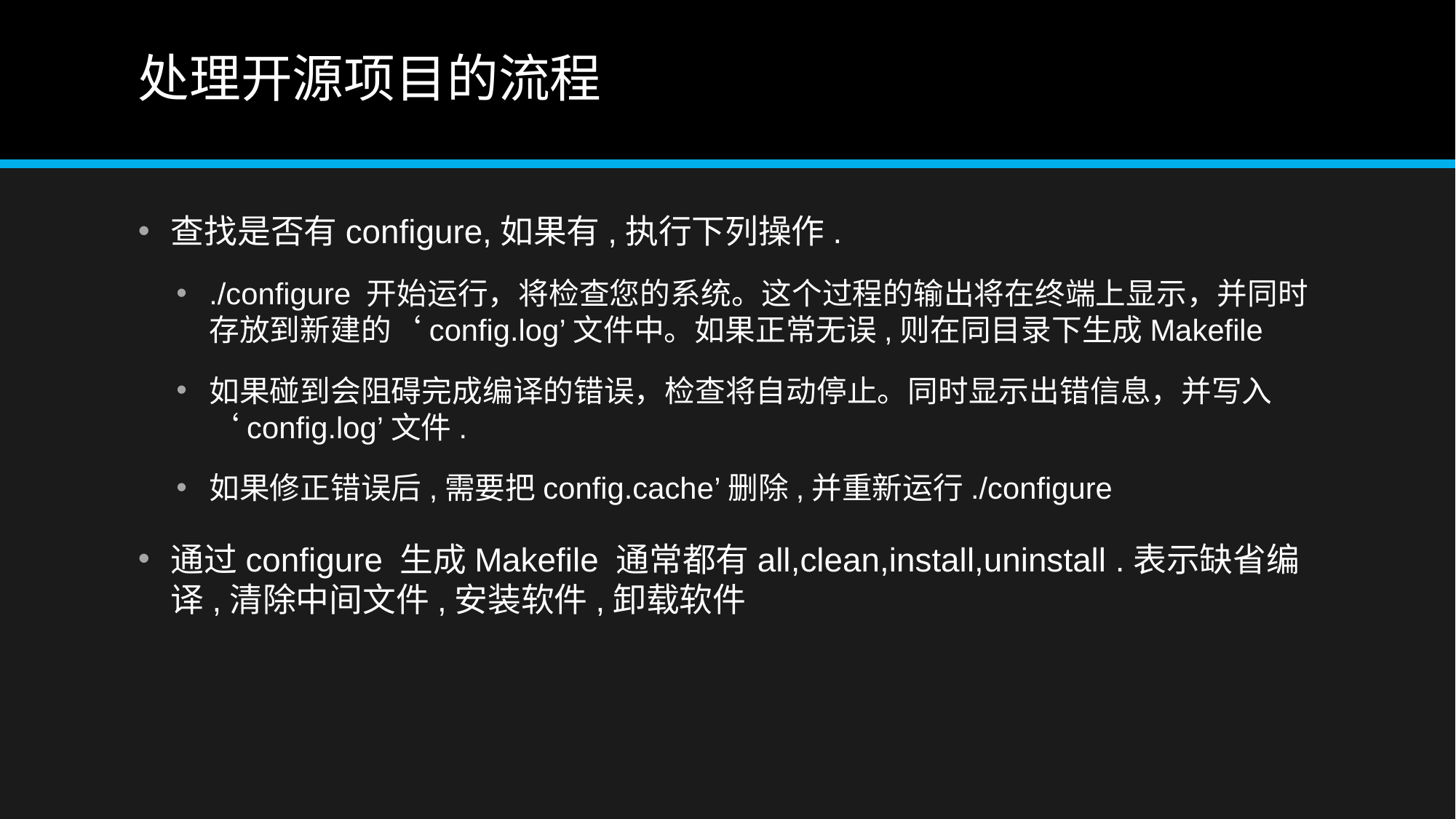

# 处理开源项目的流程
查找是否有configure,如果有,执行下列操作.
./configure 开始运行，将检查您的系统。这个过程的输出将在终端上显示，并同时存放到新建的‘config.log’文件中。如果正常无误,则在同目录下生成Makefile
如果碰到会阻碍完成编译的错误，检查将自动停止。同时显示出错信息，并写入‘config.log’文件.
如果修正错误后,需要把config.cache’删除,并重新运行./configure
通过configure 生成Makefile 通常都有all,clean,install,uninstall .表示缺省编译,清除中间文件,安装软件,卸载软件